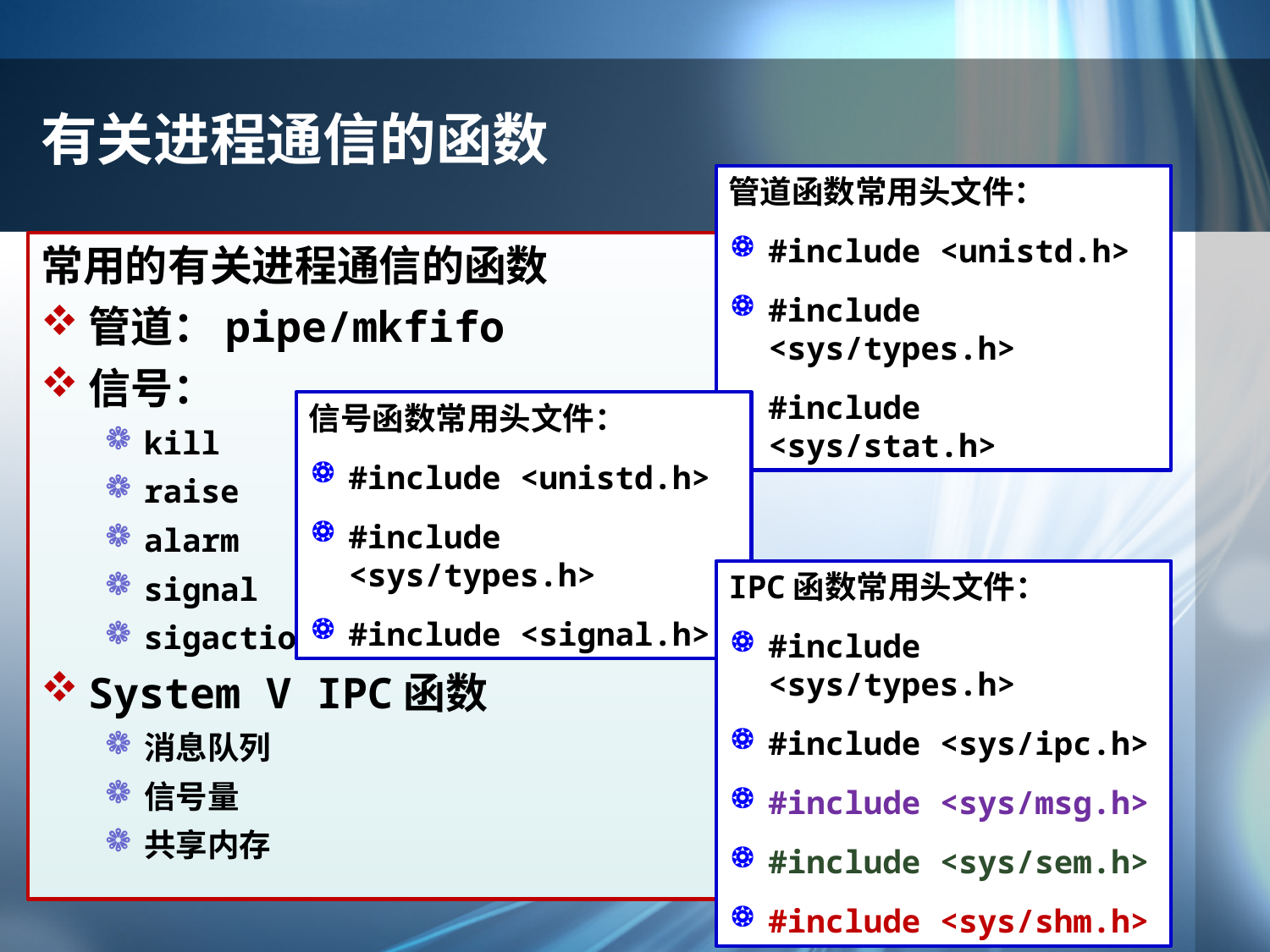

# 有关进程通信的函数
管道函数常用头文件：
#include <unistd.h>
#include <sys/types.h>
#include <sys/stat.h>
常用的有关进程通信的函数
管道：pipe/mkfifo
信号：
kill
raise
alarm
signal
sigaction
System V IPC函数
消息队列
信号量
共享内存
信号函数常用头文件：
#include <unistd.h>
#include <sys/types.h>
#include <signal.h>
IPC函数常用头文件：
#include <sys/types.h>
#include <sys/ipc.h>
#include <sys/msg.h>
#include <sys/sem.h>
#include <sys/shm.h>